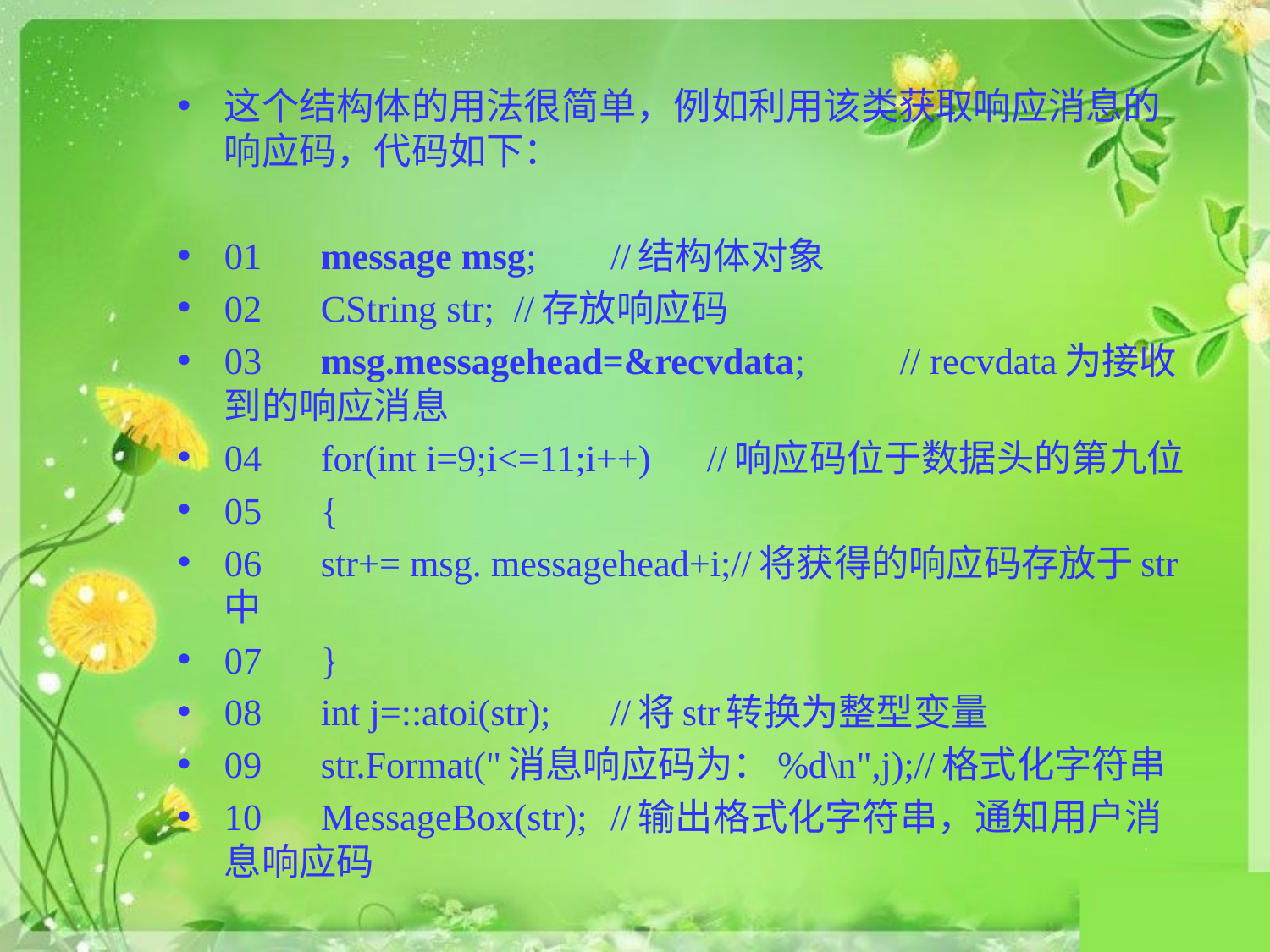

#
这个结构体的用法很简单，例如利用该类获取响应消息的响应码，代码如下：

01	message msg;			//结构体对象
02	CString str;			//存放响应码
03	msg.messagehead=&recvdata;	// recvdata为接收到的响应消息
04	for(int i=9;i<=11;i++)	//响应码位于数据头的第九位
05	{
06		str+= msg. messagehead+i;//将获得的响应码存放于str中
07	}
08	int j=::atoi(str);			//将str转换为整型变量
09	str.Format("消息响应码为：%d\n",j);//格式化字符串
10	MessageBox(str);					//输出格式化字符串，通知用户消息响应码